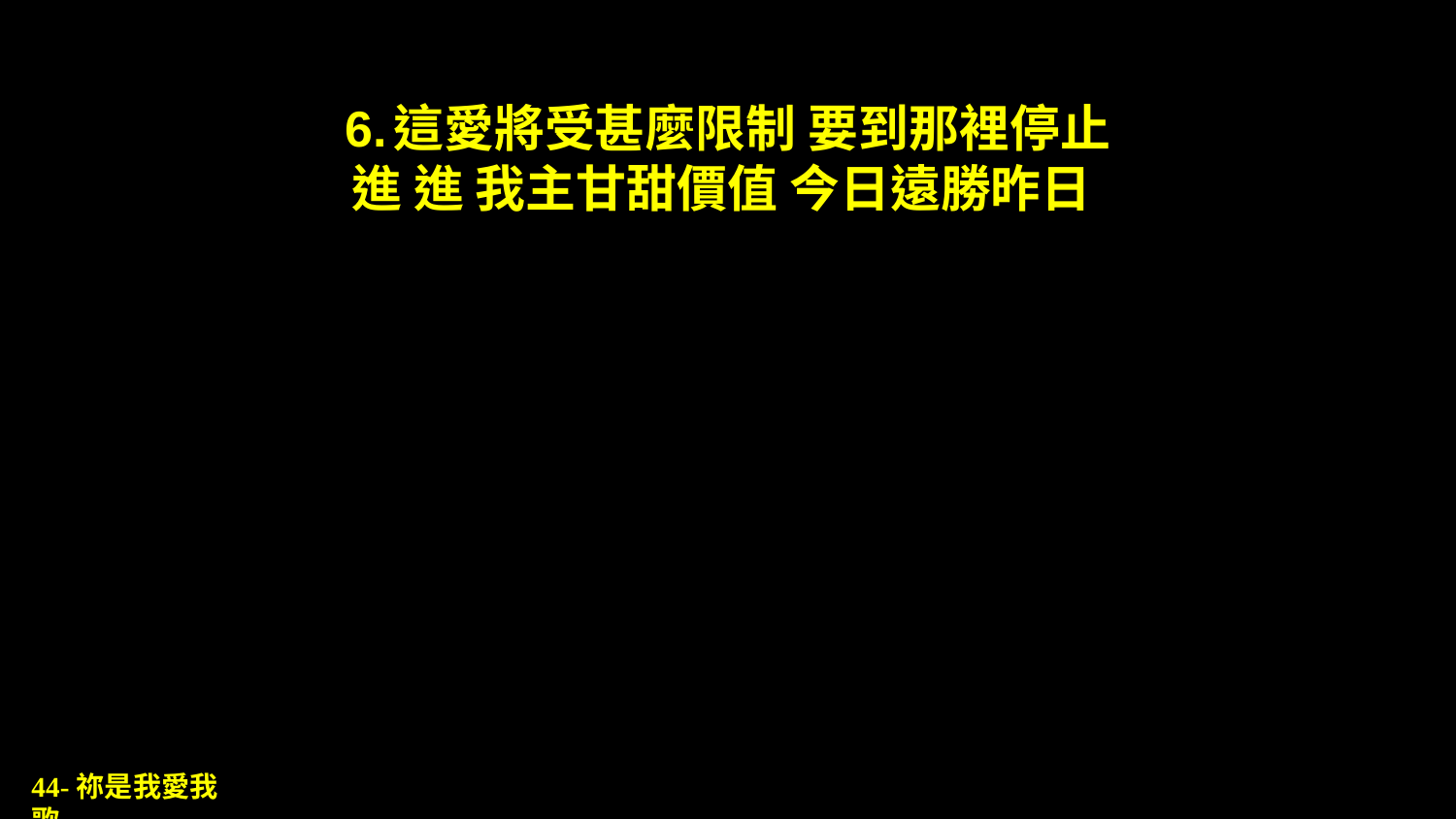

# 6.這愛將受甚麼限制 要到那裡停止 進 進 我主甘甜價值 今日遠勝昨日
44-祢是我愛我歌